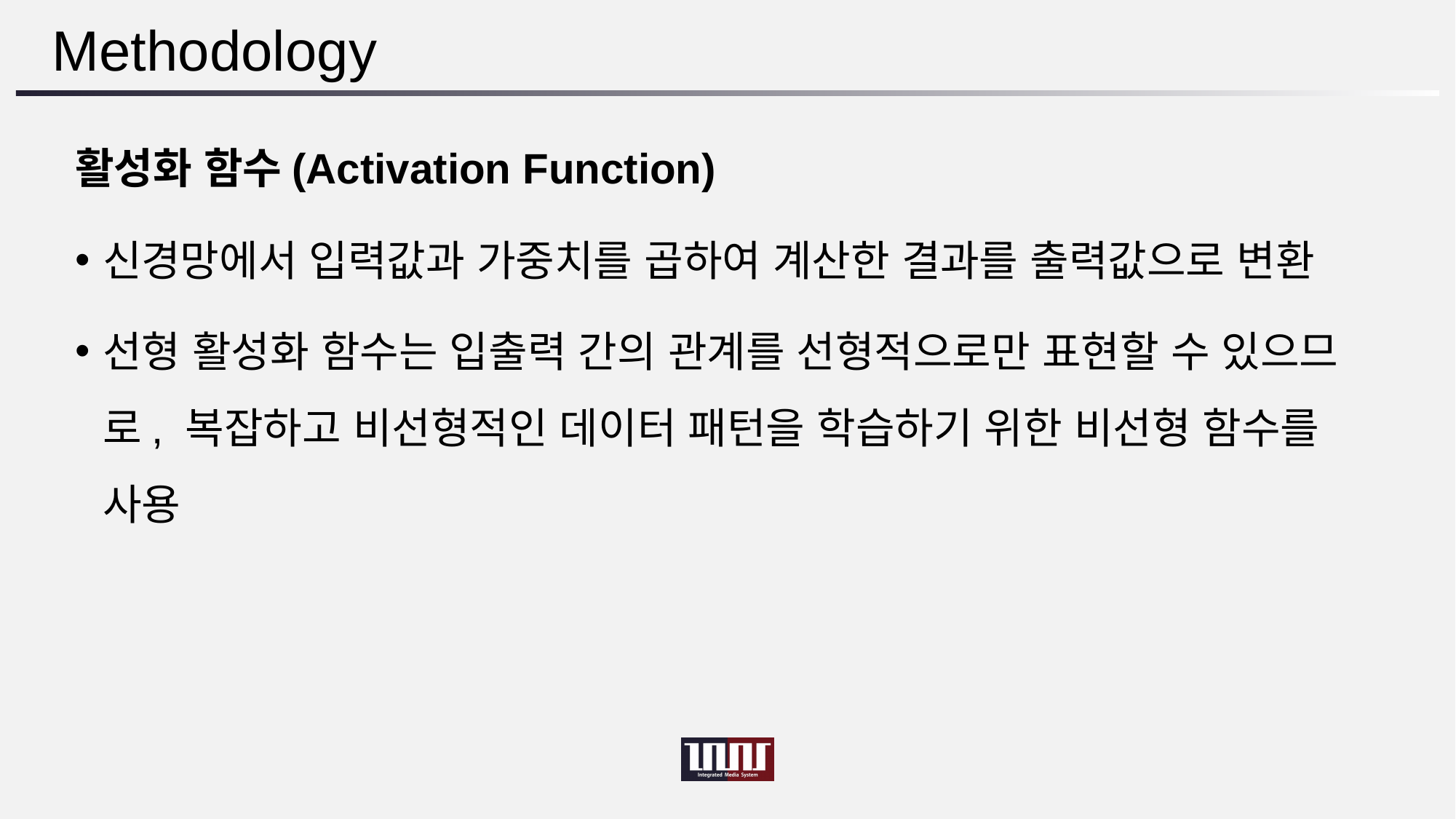

# Methodology
활성화 함수(Activation Function)
신경망에서 입력값과 가중치를 곱하여 계산한 결과를 출력값으로 변환
선형 활성화 함수는 입출력 간의 관계를 선형적으로만 표현할 수 있으므로, 복잡하고 비선형적인 데이터 패턴을 학습하기 위한 비선형 함수를 사용